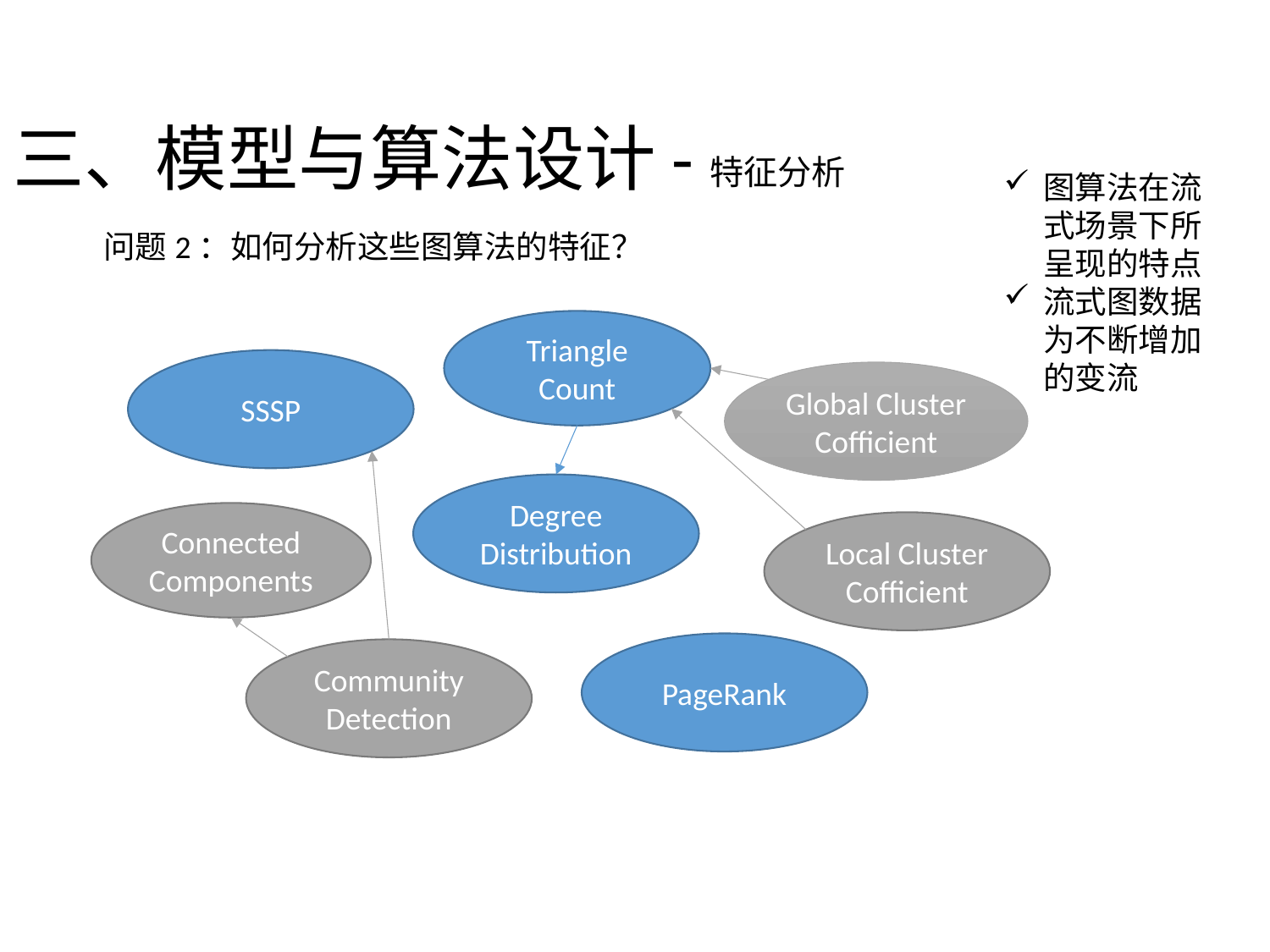

# 三、模型与算法设计-特征分析
图算法在流式场景下所呈现的特点
流式图数据为不断增加的变流
问题2：如何分析这些图算法的特征？
Triangle Count
SSSP
Global Cluster
Cofficient
Degree Distribution
Connected Components
Local Cluster
Cofficient
PageRank
Community
Detection